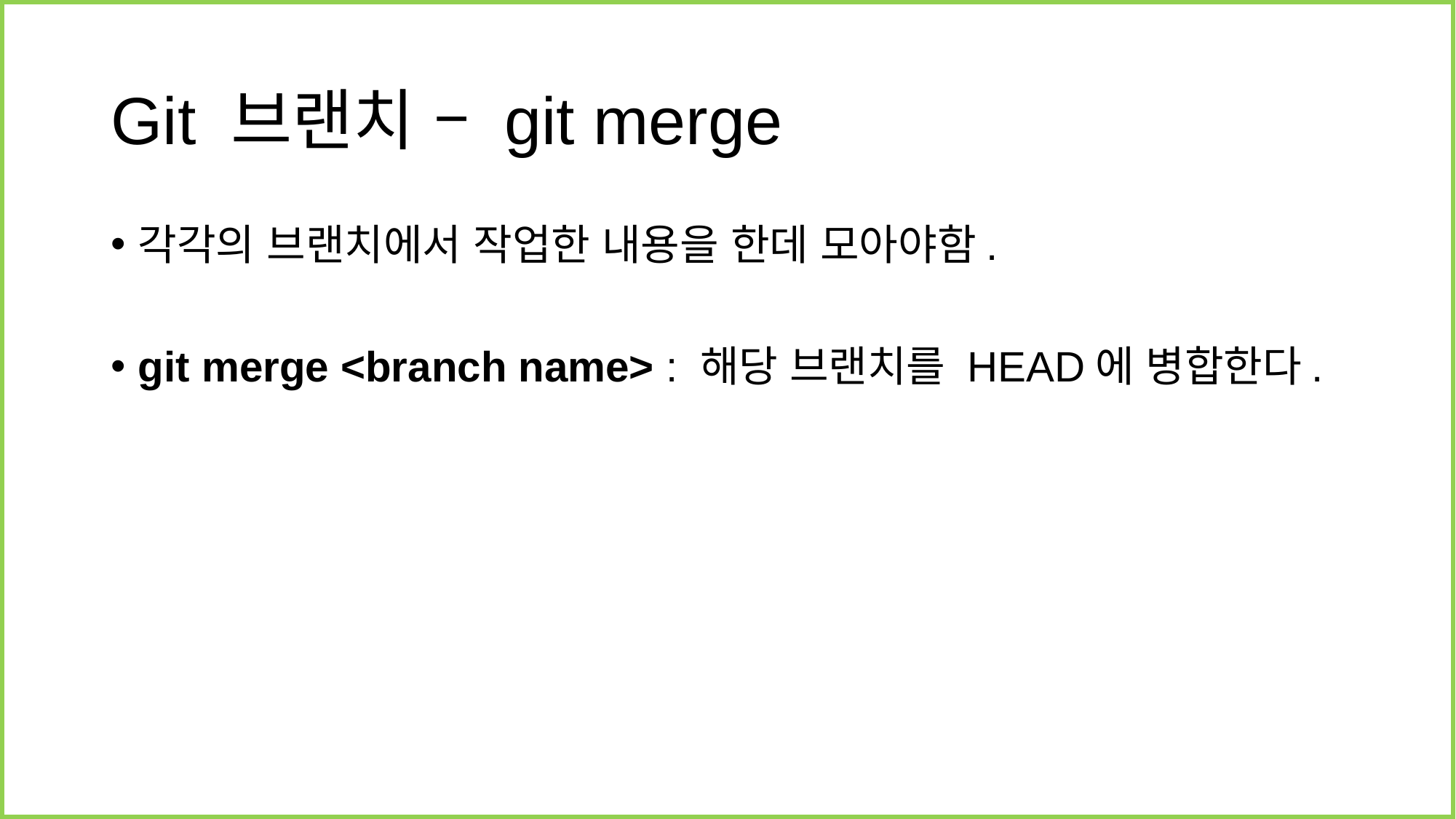

# Git 브랜치 – git merge
각각의 브랜치에서 작업한 내용을 한데 모아야함.

git merge <branch name> : 해당 브랜치를 HEAD에 병합한다.